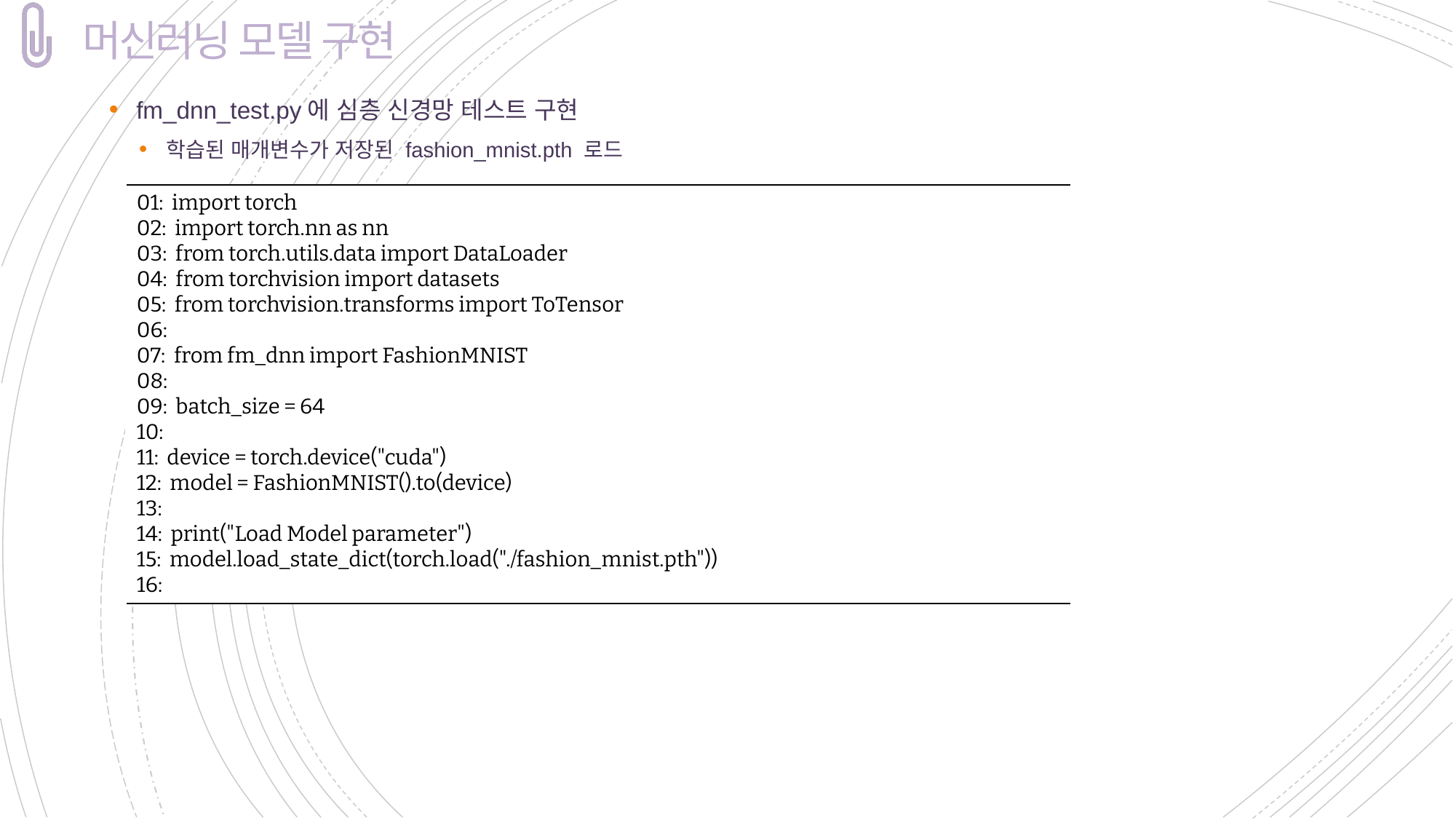

# 머신러닝 모델 구현
fm_dnn_test.py에 심층 신경망 테스트 구현
학습된 매개변수가 저장된 fashion_mnist.pth 로드

| 01: import torch 02: import torch.nn as nn 03: from torch.utils.data import DataLoader 04: from torchvision import datasets 05: from torchvision.transforms import ToTensor 06: 07: from fm\_dnn import FashionMNIST 08: 09: batch\_size = 64 10: 11: device = torch.device("cuda") 12: model = FashionMNIST().to(device) 13: 14: print("Load Model parameter") 15: model.load\_state\_dict(torch.load("./fashion\_mnist.pth")) 16: |
| --- |